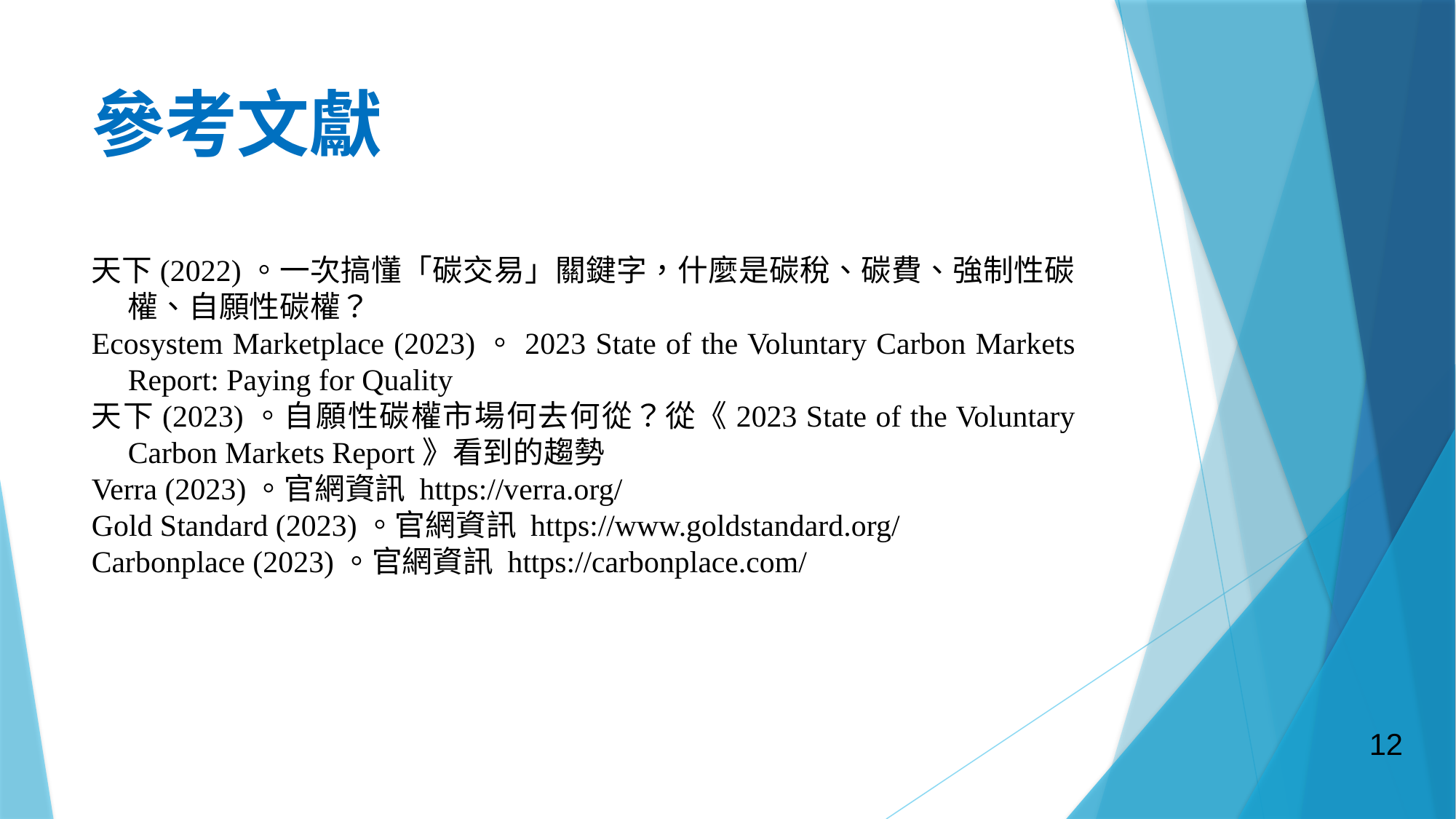

# 參考文獻
天下(2022)。一次搞懂「碳交易」關鍵字，什麼是碳稅、碳費、強制性碳權、自願性碳權？
Ecosystem Marketplace (2023)。2023 State of the Voluntary Carbon Markets Report: Paying for Quality
天下(2023)。自願性碳權市場何去何從？從《2023 State of the Voluntary Carbon Markets Report》看到的趨勢
Verra (2023)。官網資訊 https://verra.org/
Gold Standard (2023)。官網資訊 https://www.goldstandard.org/
Carbonplace (2023)。官網資訊 https://carbonplace.com/
12